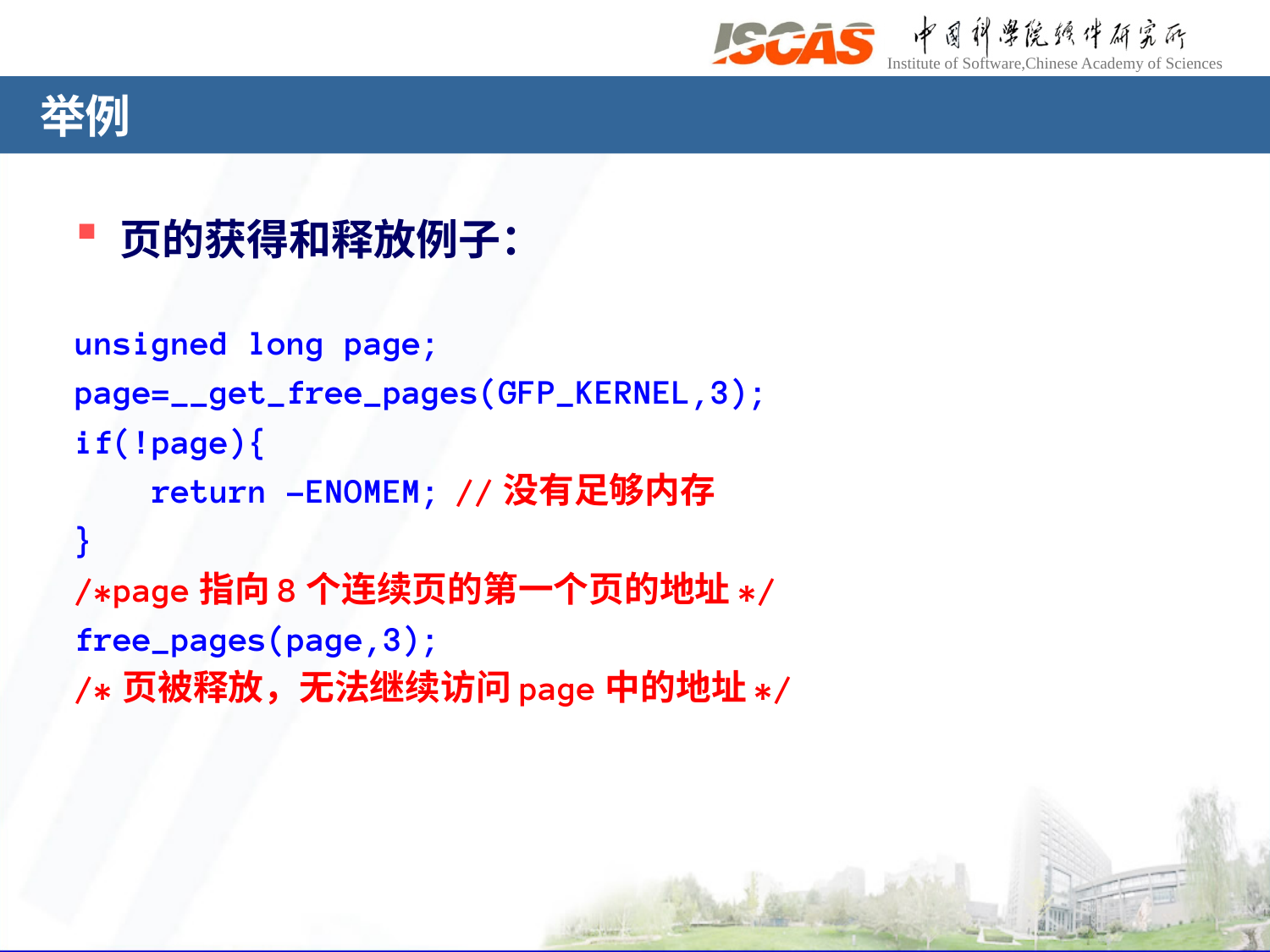

# 举例
页的获得和释放例子：

unsigned long page;
page=__get_free_pages(GFP_KERNEL,3);
if(!page){
    return –ENOMEM;	//没有足够内存
}
/*page指向8个连续页的第一个页的地址*/
free_pages(page,3);
/*页被释放，无法继续访问page中的地址*/